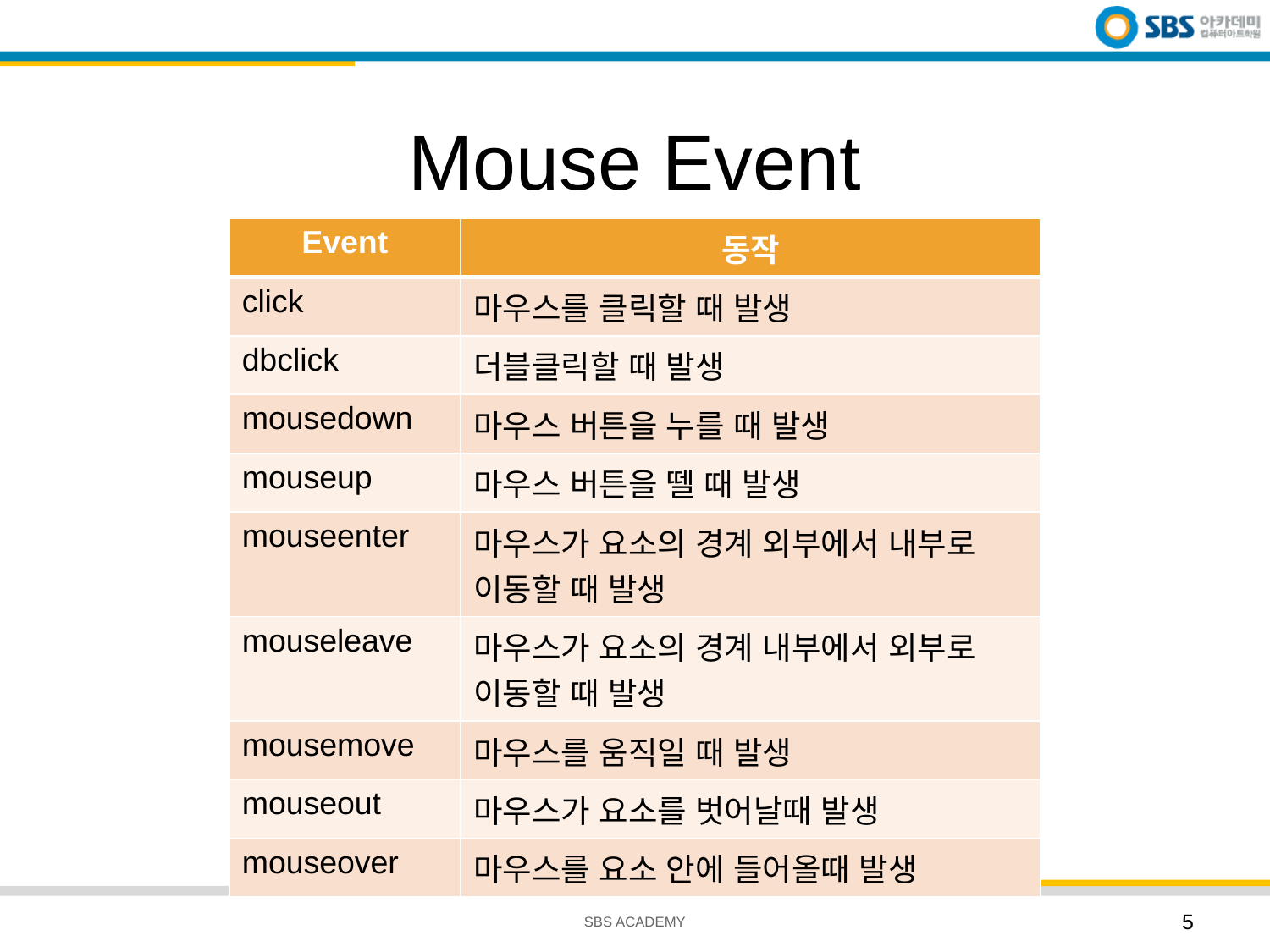

# Mouse Event
| Event | 동작 |
| --- | --- |
| click | 마우스를 클릭할 때 발생 |
| dbclick | 더블클릭할 때 발생 |
| mousedown | 마우스 버튼을 누를 때 발생 |
| mouseup | 마우스 버튼을 뗄 때 발생 |
| mouseenter | 마우스가 요소의 경계 외부에서 내부로 이동할 때 발생 |
| mouseleave | 마우스가 요소의 경계 내부에서 외부로 이동할 때 발생 |
| mousemove | 마우스를 움직일 때 발생 |
| mouseout | 마우스가 요소를 벗어날때 발생 |
| mouseover | 마우스를 요소 안에 들어올때 발생 |
SBS ACADEMY
5